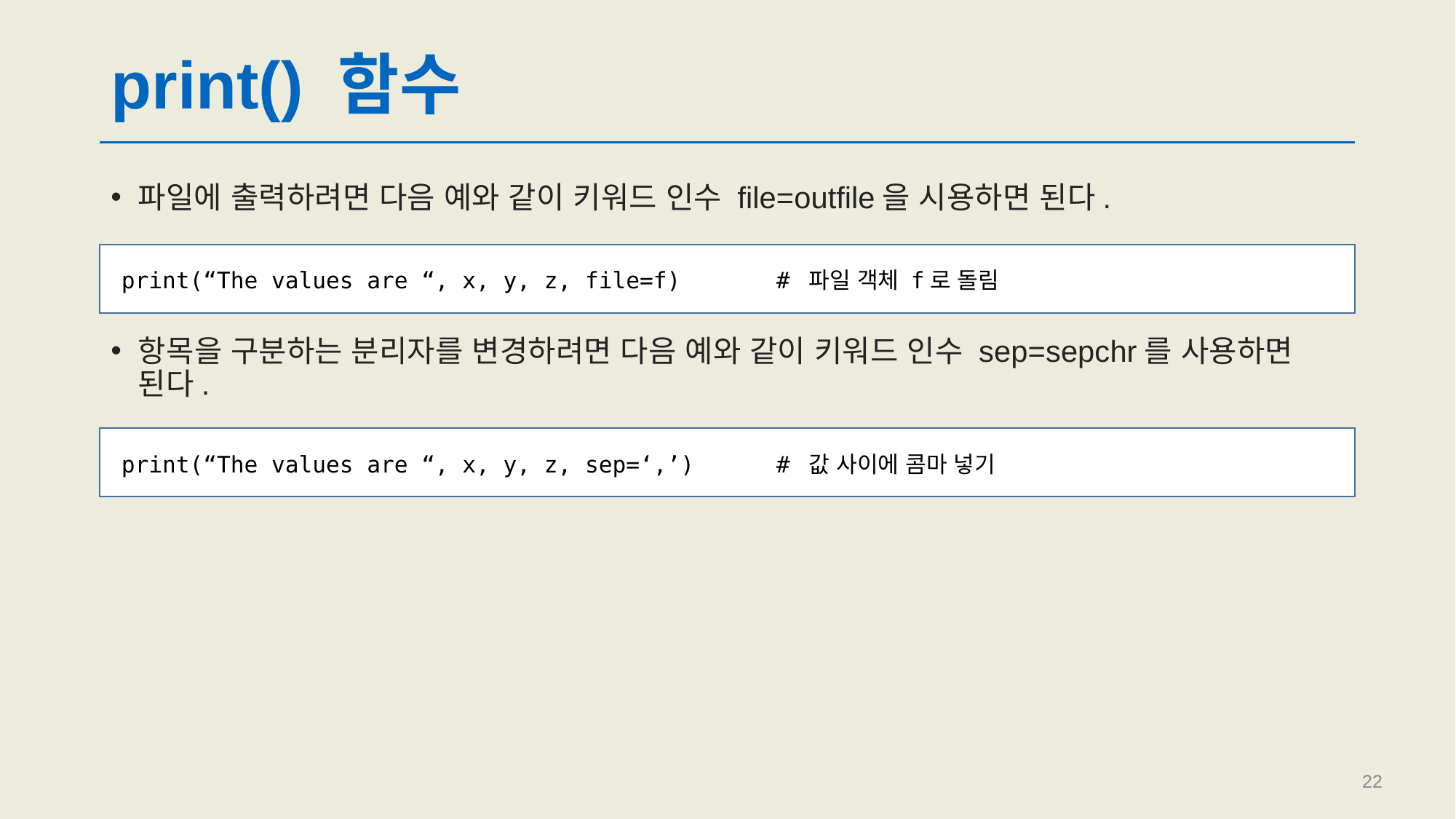

# print() 함수
파일에 출력하려면 다음 예와 같이 키워드 인수 file=outfile을 시용하면 된다.
print(“The values are “, x, y, z, file=f)	# 파일 객체 f로 돌림
항목을 구분하는 분리자를 변경하려면 다음 예와 같이 키워드 인수 sep=sepchr를 사용하면 된다.
print(“The values are “, x, y, z, sep=‘,’)	# 값 사이에 콤마 넣기
22